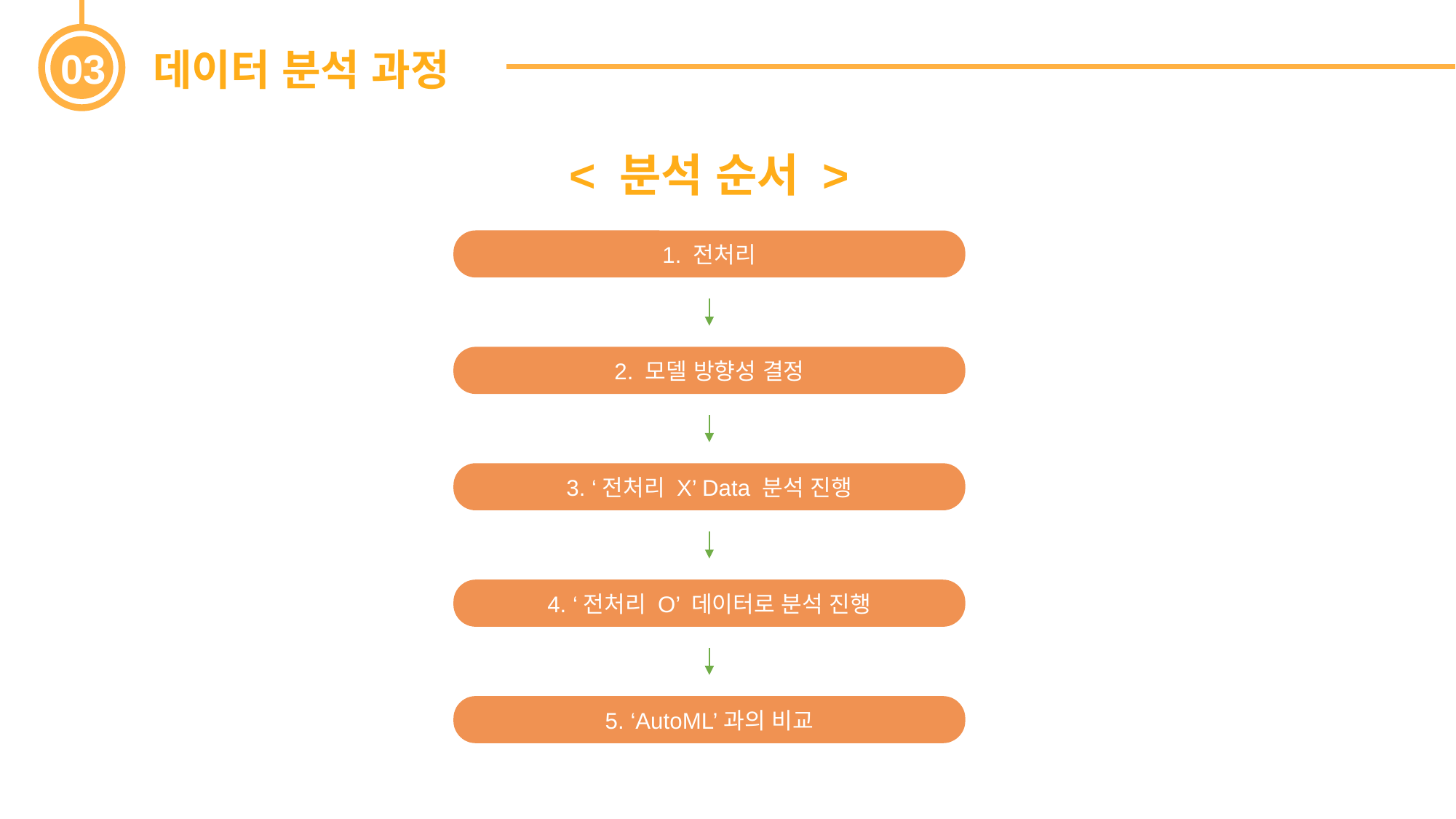

< 분석 순서 >
1. 전처리
2. 모델 방향성 결정
3. ‘전처리 X’ Data 분석 진행
4. ‘전처리 O’ 데이터로 분석 진행
5. ‘AutoML’과의 비교